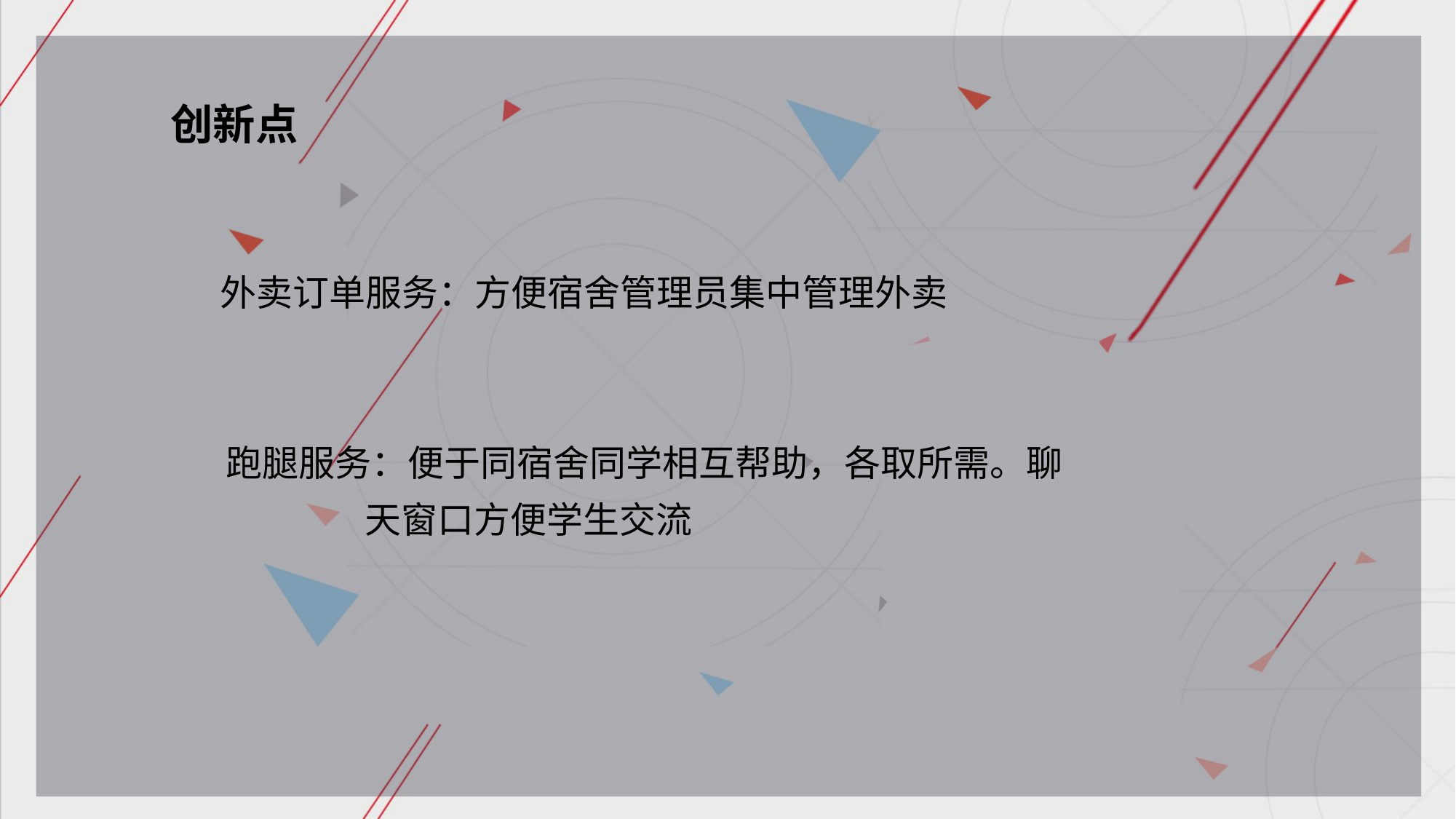

创新点
   外卖订单服务：方便宿舍管理员集中管理外卖

   跑腿服务：便于同宿舍同学相互帮助，各取所需。聊
                    天窗口方便学生交流